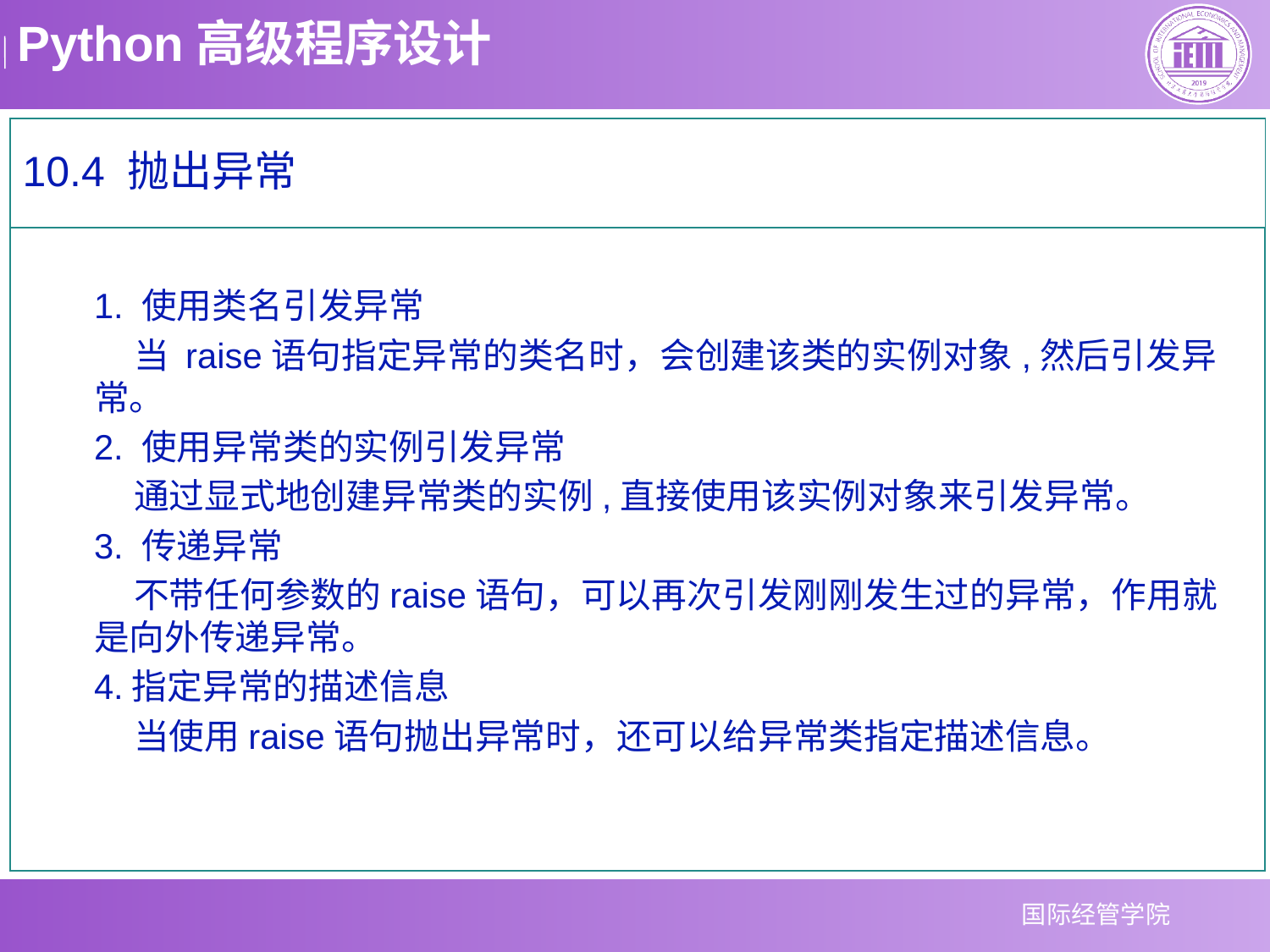

10.4 抛出异常

1. 使用类名引发异常
    当 raise语句指定异常的类名时，会创建该类的实例对象,然后引发异常。
2. 使用异常类的实例引发异常
    通过显式地创建异常类的实例,直接使用该实例对象来引发异常。
3. 传递异常
    不带任何参数的raise语句，可以再次引发刚刚发生过的异常，作用就是向外传递异常。
4.指定异常的描述信息
    当使用raise语句抛出异常时，还可以给异常类指定描述信息。